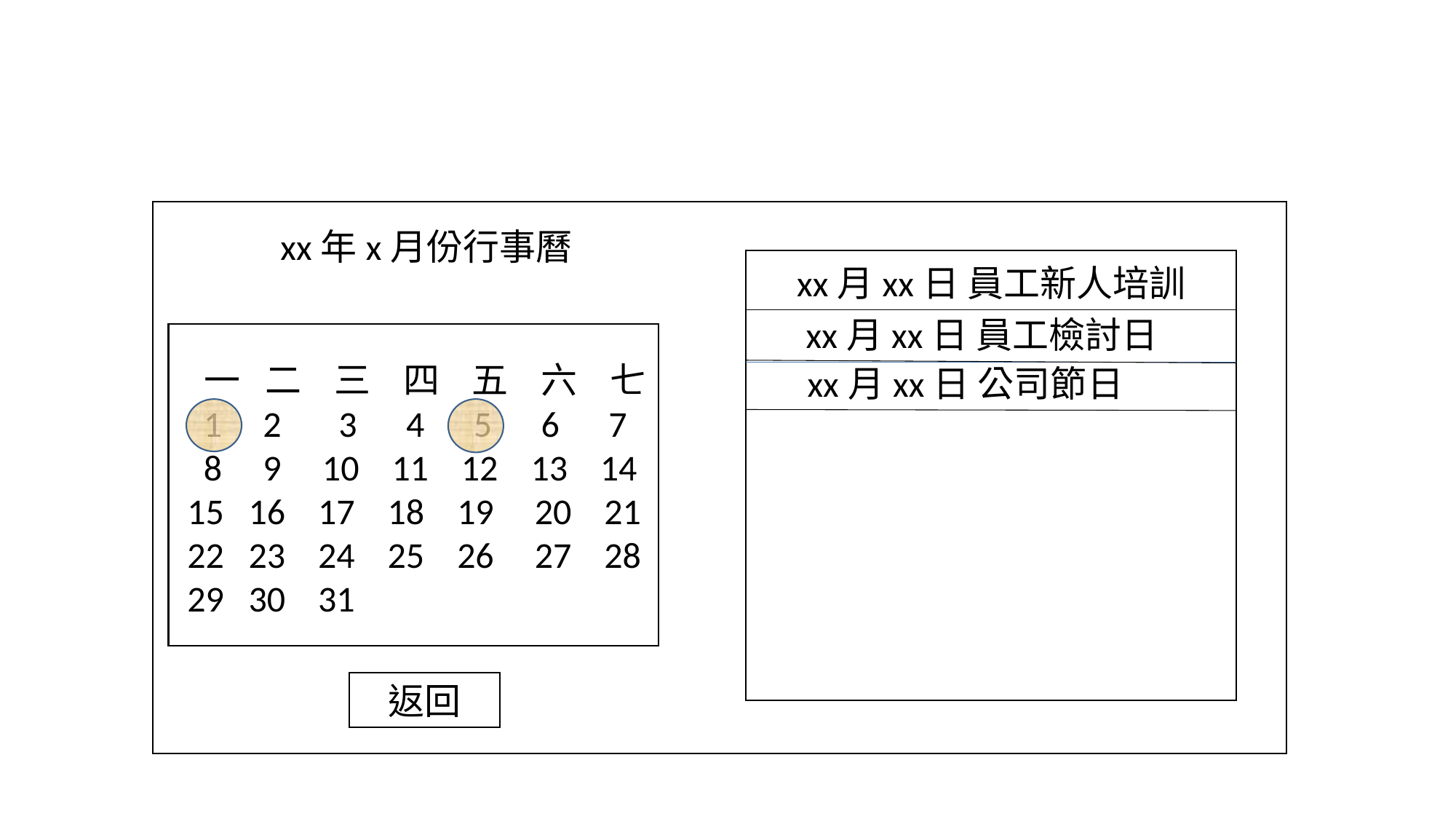

xx年x月份行事曆

xx月xx日 員工新人培訓
      xx月xx日 員工檢討日

  一   二    三    四    五    六    七
   1     2       3      4      5      6      7
   8     9     10    11    12    13    14
 15   16    17    18    19     20    21
 22   23    24    25    26     27    28
 29   30    31
  xx月xx日 公司節日

返回